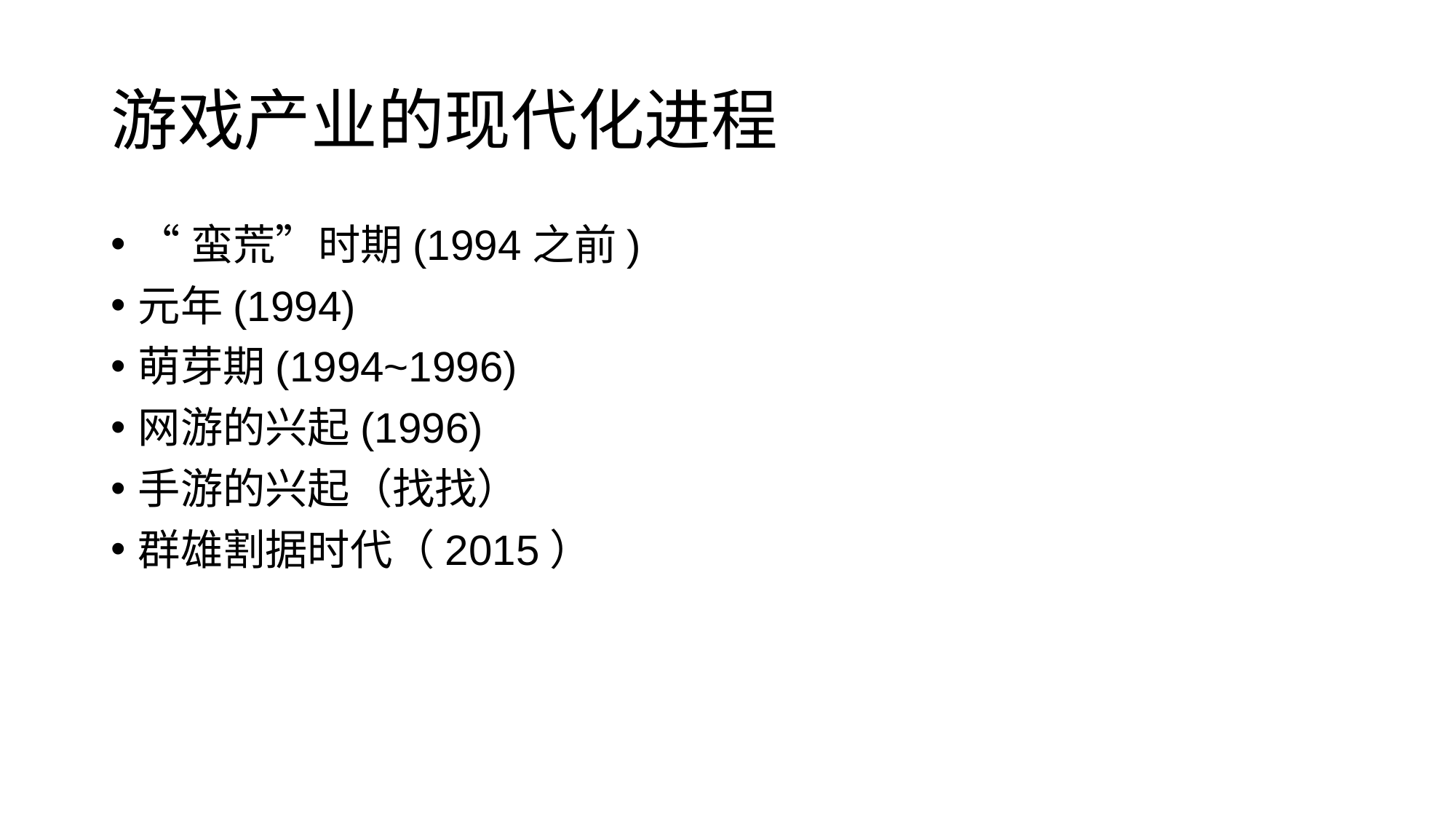

# 游戏产业的现代化进程
“蛮荒”时期(1994之前)
元年(1994)
萌芽期(1994~1996)
网游的兴起(1996)
手游的兴起（找找）
群雄割据时代（2015）